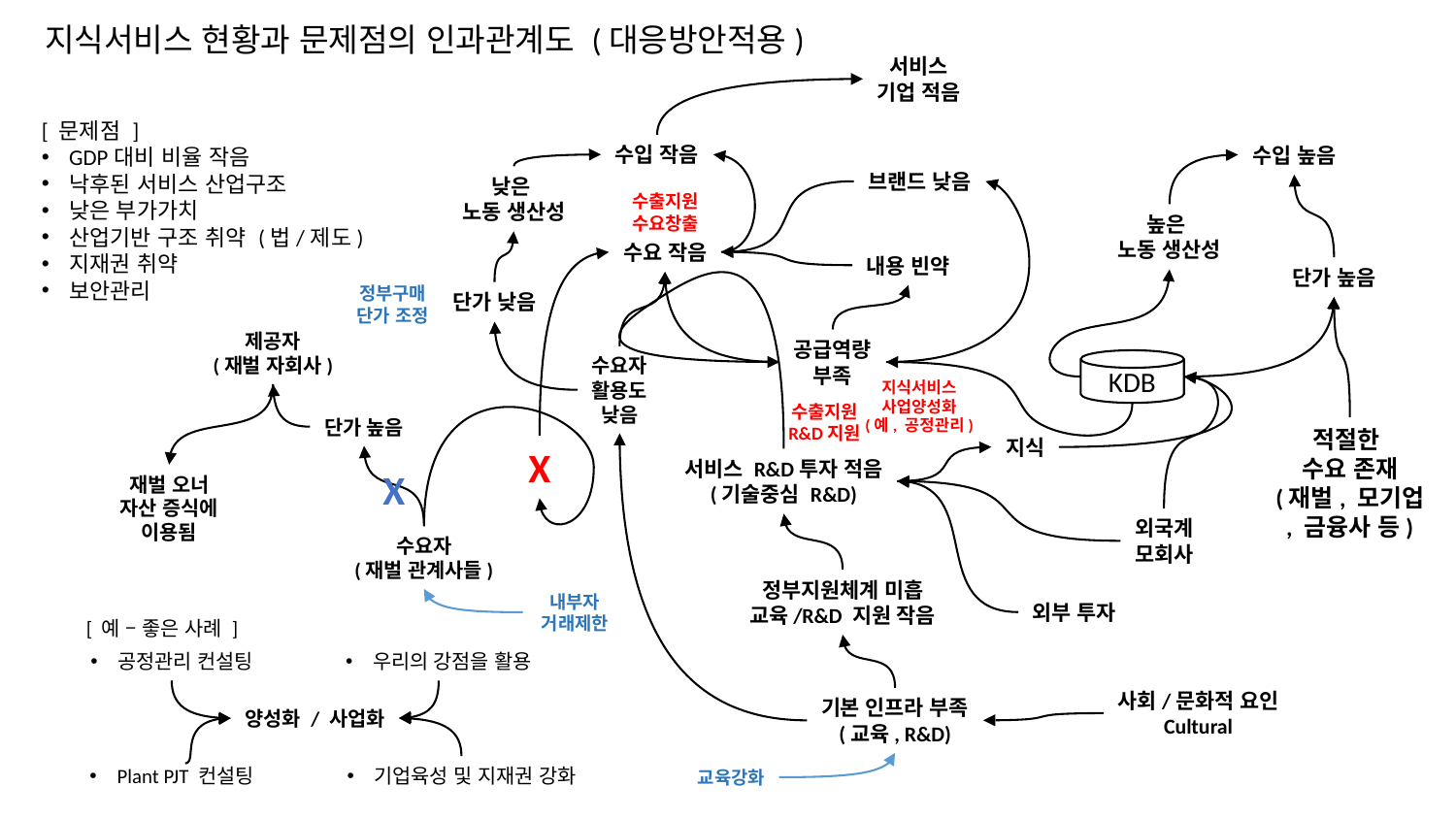

지식서비스 현황과 문제점의 인과관계도 (대응방안적용)
서비스
기업 적음
[ 문제점 ]
GDP대비 비율 작음
낙후된 서비스 산업구조
낮은 부가가치
산업기반 구조 취약 (법/제도)
지재권 취약
보안관리
수입 작음
수입 높음
브랜드 낮음
낮은
노동 생산성
수출지원
수요창출
높은
노동 생산성
수요 작음
내용 빈약
단가 높음
정부구매
단가 조정
단가 낮음
제공자
(재벌 자회사)
공급역량
부족
수요자
활용도
낮음
KDB
지식서비스
사업양성화
(예, 공정관리)
수출지원
R&D지원
단가 높음
적절한
수요 존재
(재벌, 모기업
, 금융사 등)
지식
X
서비스 R&D투자 적음
(기술중심 R&D)
X
재벌 오너
자산 증식에
이용됨
외국계
모회사
수요자
(재벌 관계사들)
정부지원체계 미흡
교육/R&D 지원 작음
내부자
거래제한
외부 투자
[ 예 – 좋은 사례 ]
우리의 강점을 활용
공정관리 컨설팅
사회/문화적 요인
Cultural
기본 인프라 부족
(교육, R&D)
양성화 / 사업화
기업육성 및 지재권 강화
Plant PJT 컨설팅
교육강화